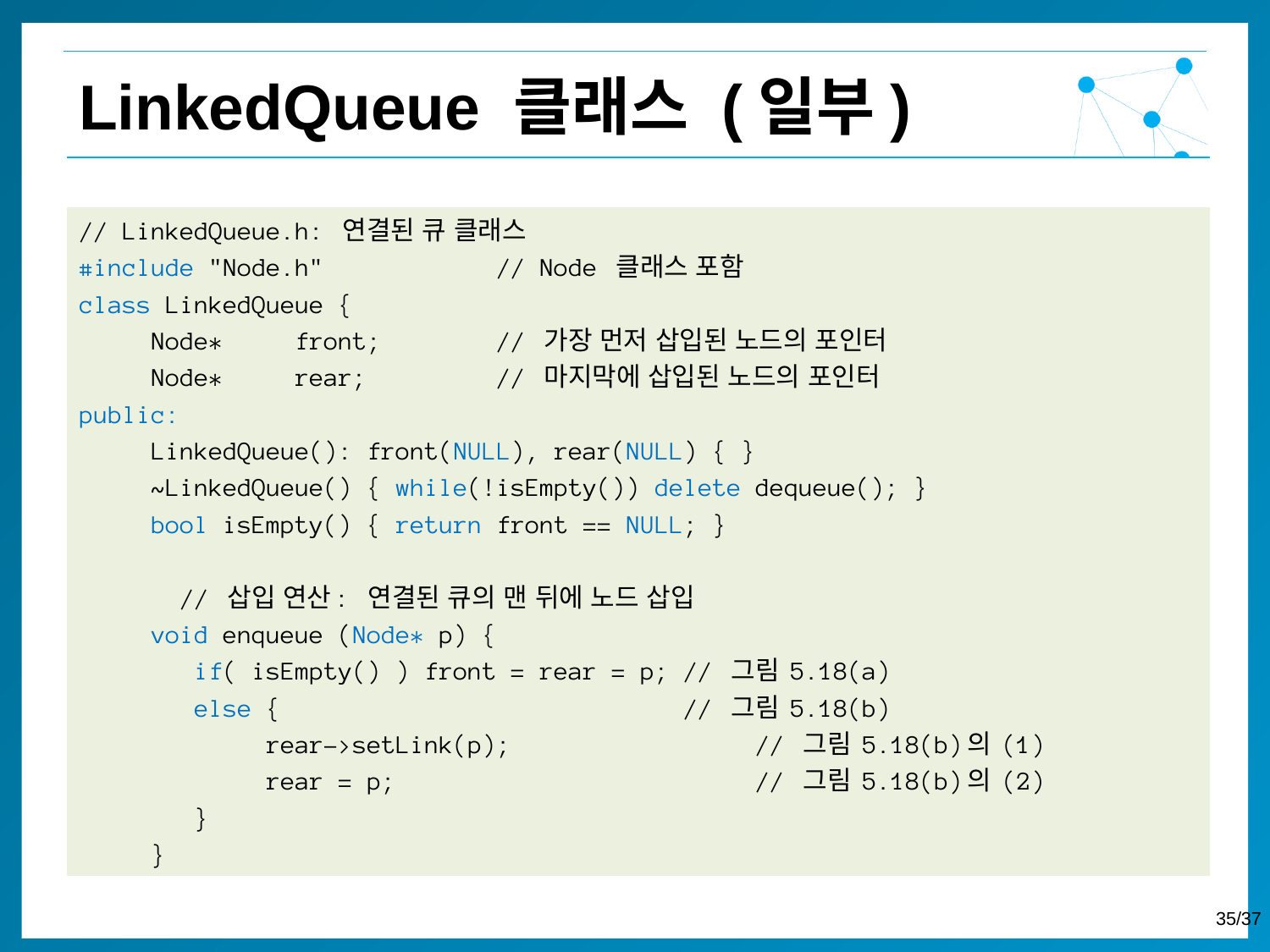

LinkedQueue 클래스 (일부)
// LinkedQueue.h: 연결된 큐 클래스
#include "Node.h"            // Node 클래스 포함
class LinkedQueue {
     Node*     front;        // 가장 먼저 삽입된 노드의 포인터
     Node*     rear;         // 마지막에 삽입된 노드의 포인터
public:
     LinkedQueue(): front(NULL), rear(NULL) { }
     ~LinkedQueue() { while(!isEmpty()) delete dequeue(); }
     bool isEmpty() { return front == NULL; }

       // 삽입 연산: 연결된 큐의 맨 뒤에 노드 삽입
     void enqueue (Node* p) {
        if( isEmpty() ) front = rear = p; // 그림 5.18(a)
        else {                            // 그림 5.18(b)
             rear->setLink(p);                 // 그림 5.18(b)의 (1)
             rear = p;                         // 그림 5.18(b)의 (2)
        }
     }